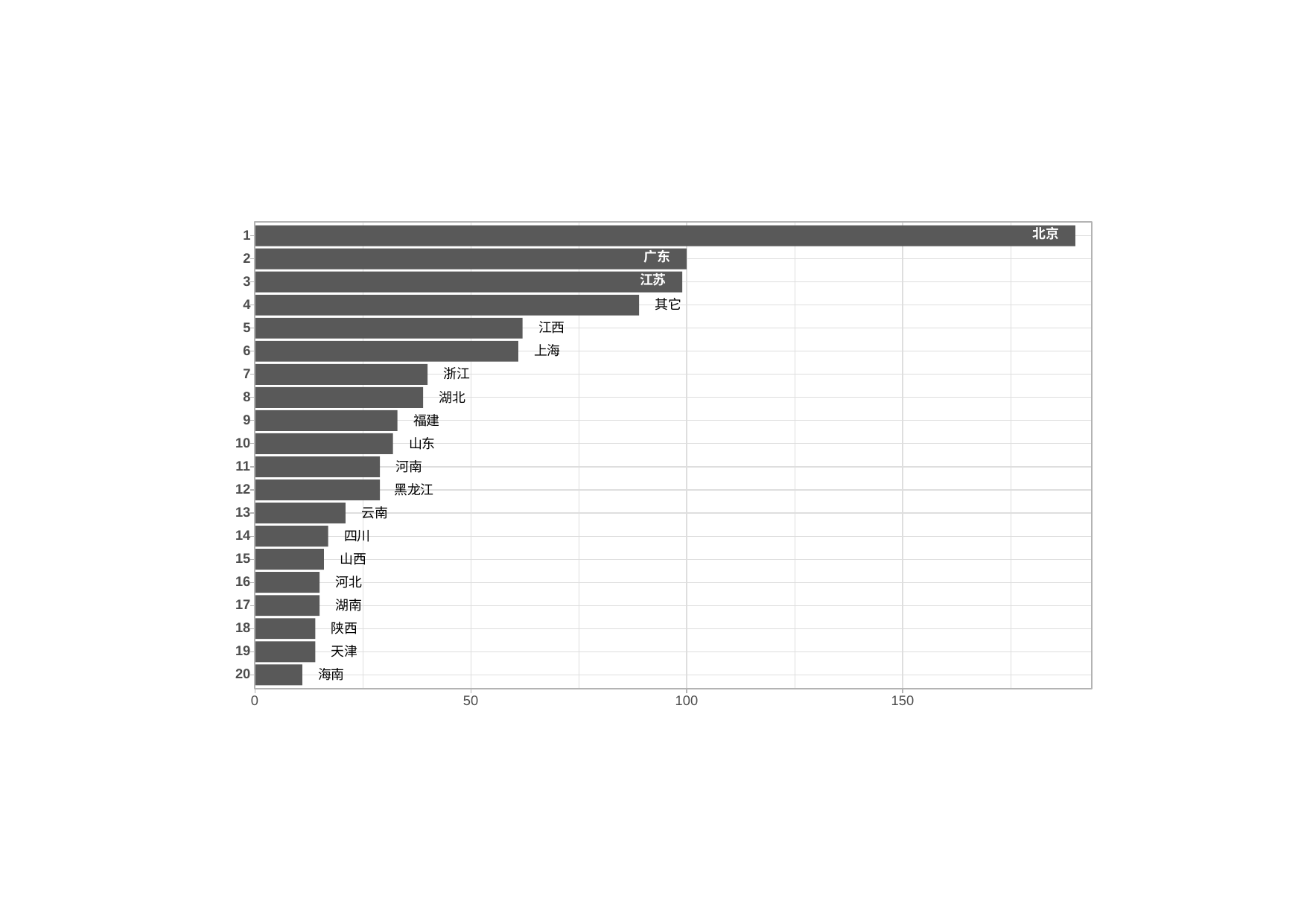

北京
1

广东
2

江苏
3

4
其它

5
江西

6
上海

7
浙江

8
湖北

9
福建

10
山东

11
河南

12
黑龙江

13
云南

14
四川

15
山西

16
河北

17
湖南

18
陕西

19
天津

20
海南

0
50
100
150